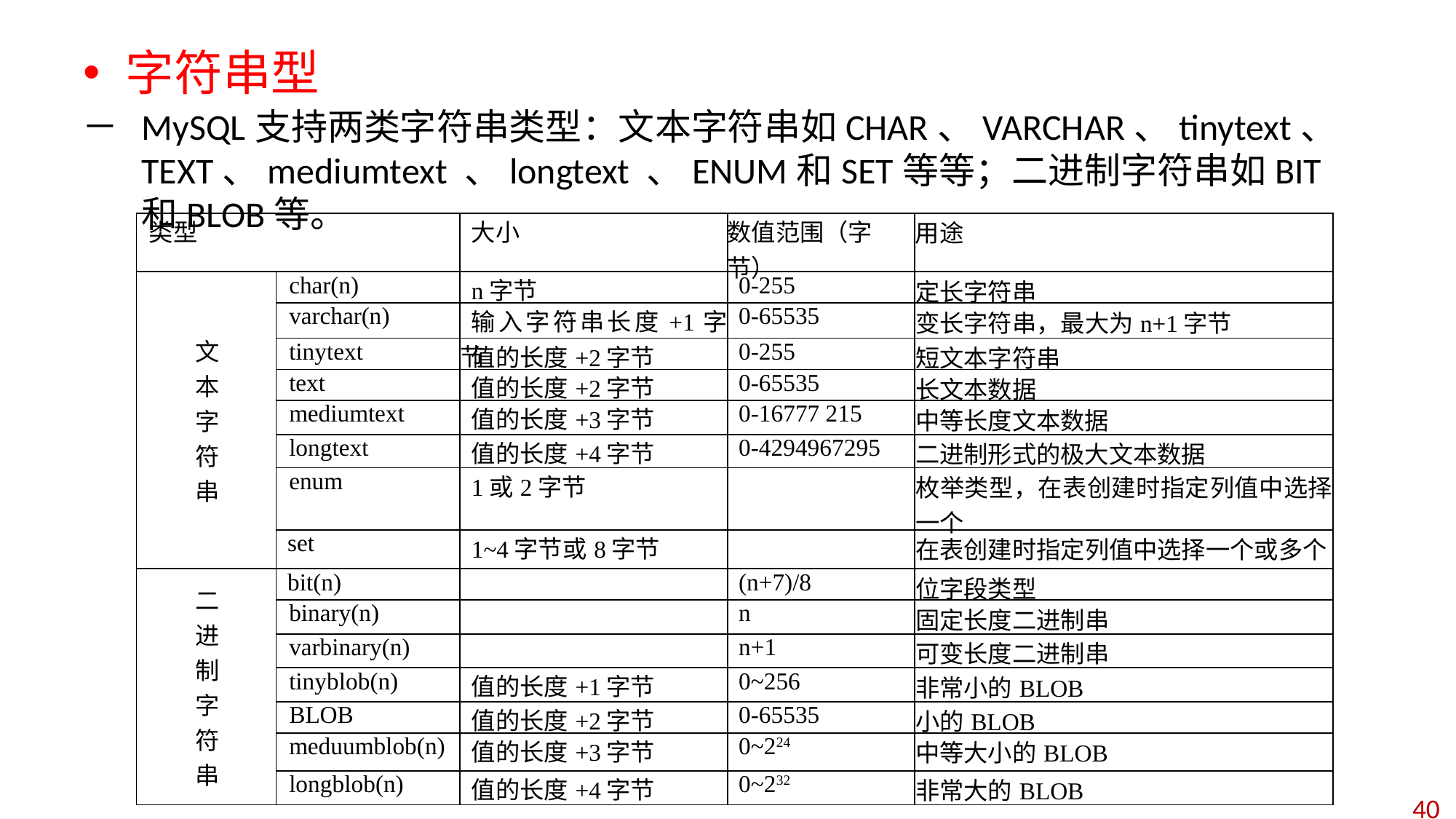

# 字符串型
MySQL支持两类字符串类型：文本字符串如CHAR、VARCHAR、tinytext、TEXT、mediumtext 、longtext 、ENUM和SET等等；二进制字符串如BIT和BLOB等。
| 类型 |  | 大小 | 数值范围（字节） | 用途 |
| --- | --- | --- | --- | --- |
| 文 本 字 符 串 | char(n) | n字节 | 0-255 | 定长字符串 |
|  | varchar(n) | 输入字符串长度+1字节 | 0-65535 | 变长字符串，最大为n+1字节 |
|  | tinytext | 值的长度+2字节 | 0-255 | 短文本字符串 |
|  | text | 值的长度+2字节 | 0-65535 | 长文本数据 |
|  | mediumtext | 值的长度+3字节 | 0-16777 215 | 中等长度文本数据 |
|  | longtext | 值的长度+4字节 | 0-4294967295 | 二进制形式的极大文本数据 |
|  | enum | 1或2字节 |  | 枚举类型，在表创建时指定列值中选择一个 |
|  | set | 1~4字节或8字节 |  | 在表创建时指定列值中选择一个或多个 |
| 二 进 制 字 符 串 | bit(n) |  | (n+7)/8 | 位字段类型 |
|  | binary(n) |  | n | 固定长度二进制串 |
|  | varbinary(n) |  | n+1 | 可变长度二进制串 |
|  | tinyblob(n) | 值的长度+1字节 | 0~256 | 非常小的BLOB |
|  | BLOB | 值的长度+2字节 | 0-65535 | 小的BLOB |
|  | meduumblob(n) | 值的长度+3字节 | 0~224 | 中等大小的BLOB |
|  | longblob(n) | 值的长度+4字节 | 0~232 | 非常大的BLOB |
40